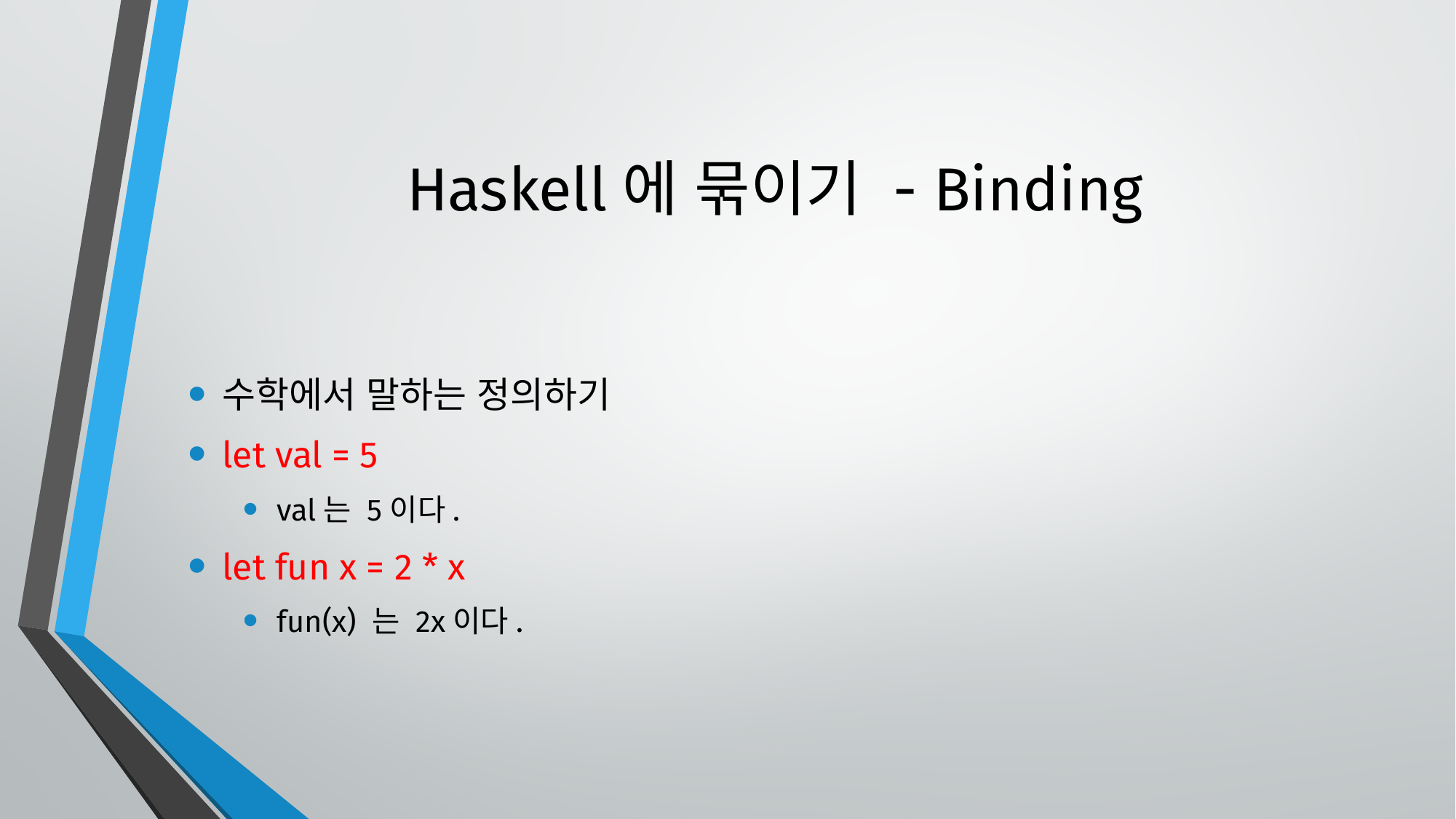

# Haskell에 묶이기 - Binding
수학에서 말하는 정의하기
let val = 5
val는 5이다.
let fun x = 2 * x
fun(x) 는 2x이다.